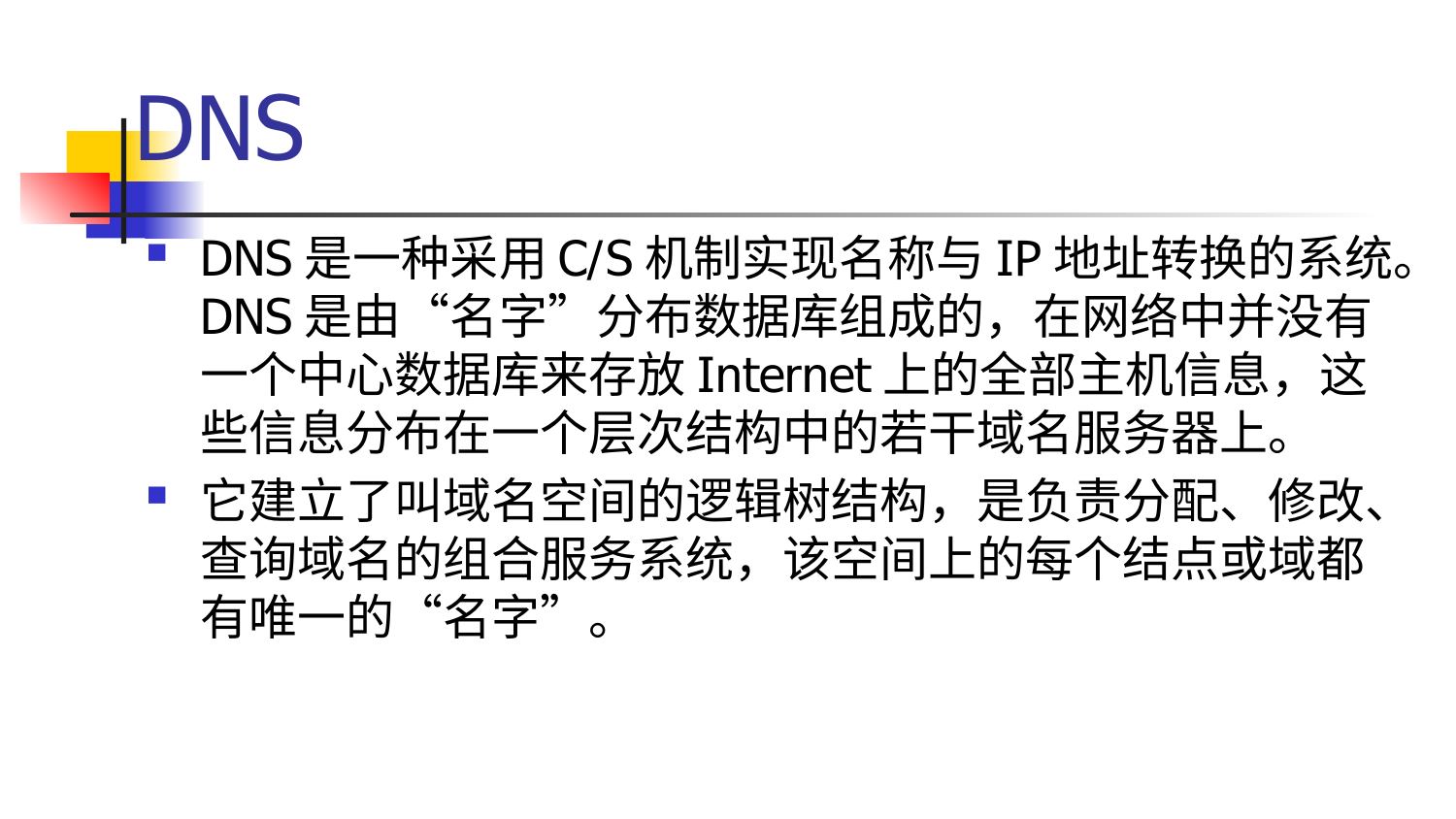

# DNS
DNS是一种采用C/S机制实现名称与IP地址转换的系统。DNS是由“名字”分布数据库组成的，在网络中并没有一个中心数据库来存放Internet上的全部主机信息，这些信息分布在一个层次结构中的若干域名服务器上。
它建立了叫域名空间的逻辑树结构，是负责分配、修改、查询域名的组合服务系统，该空间上的每个结点或域都有唯一的“名字”。